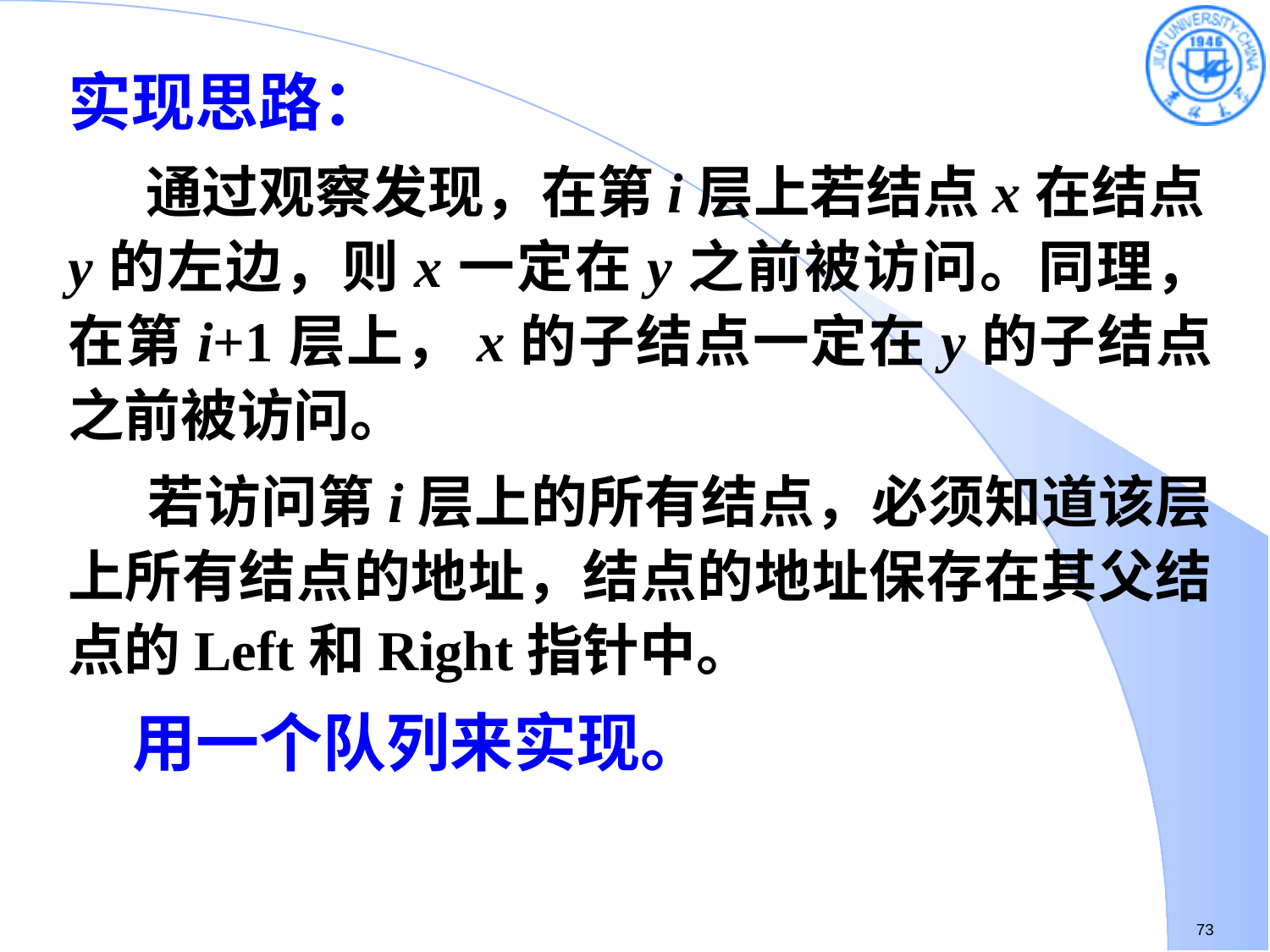

实现思路：
     通过观察发现，在第i层上若结点x在结点y的左边，则x一定在y之前被访问。同理，在第i+1层上，x的子结点一定在y的子结点之前被访问。
     若访问第i层上的所有结点，必须知道该层上所有结点的地址，结点的地址保存在其父结点的Left和Right指针中。
    用一个队列来实现。